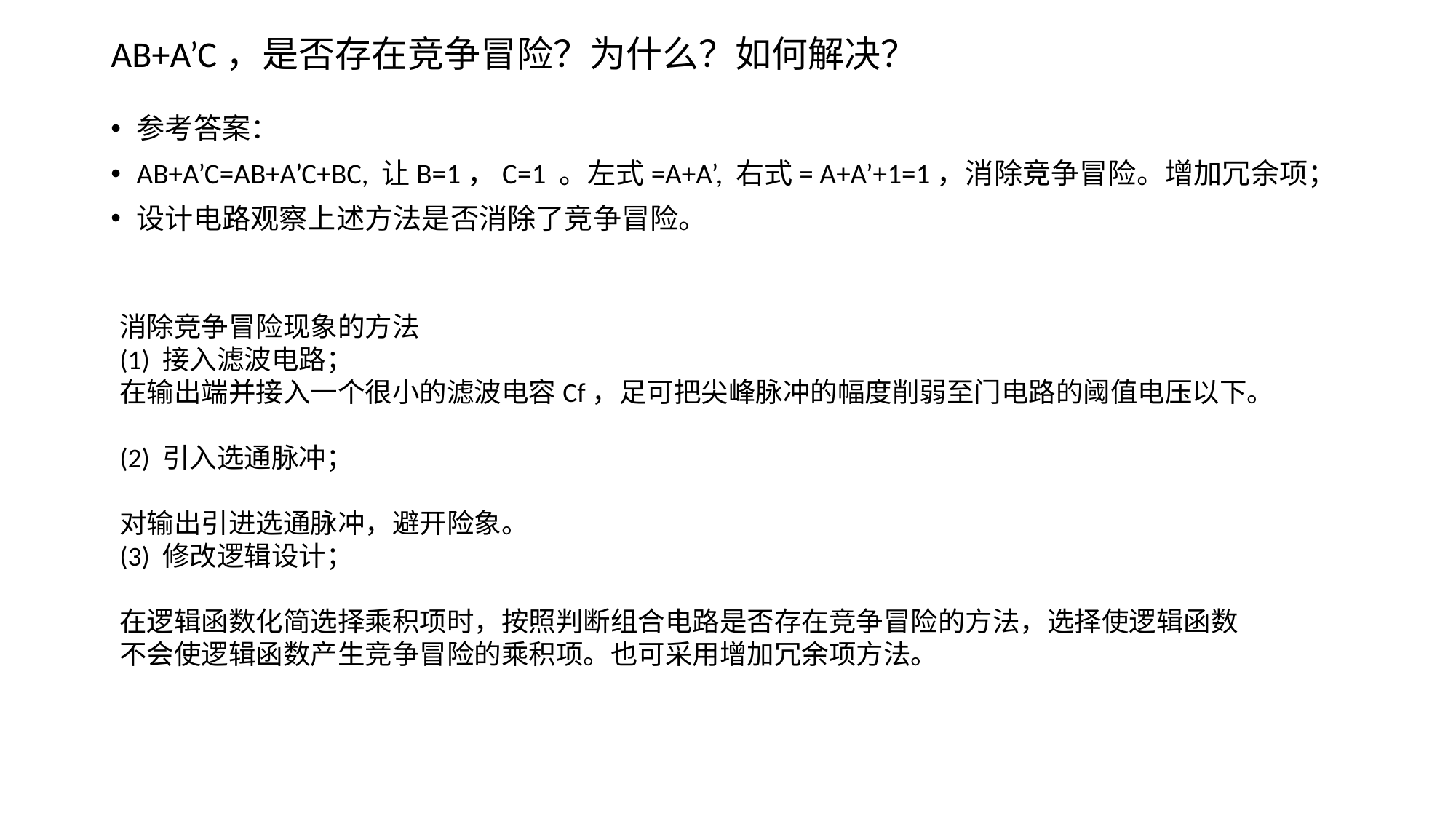

# AB+A’C，是否存在竞争冒险？为什么？如何解决？
参考答案：
AB+A’C=AB+A’C+BC, 让B=1，C=1 。左式=A+A’, 右式= A+A’+1=1，消除竞争冒险。增加冗余项；
设计电路观察上述方法是否消除了竞争冒险。

消除竞争冒险现象的方法
(1) 接入滤波电路；
在输出端并接入一个很小的滤波电容Cf，足可把尖峰脉冲的幅度削弱至门电路的阈值电压以下。
(2) 引入选通脉冲；

对输出引进选通脉冲，避开险象。
(3) 修改逻辑设计；

在逻辑函数化简选择乘积项时，按照判断组合电路是否存在竞争冒险的方法，选择使逻辑函数不会使逻辑函数产生竞争冒险的乘积项。也可采用增加冗余项方法。